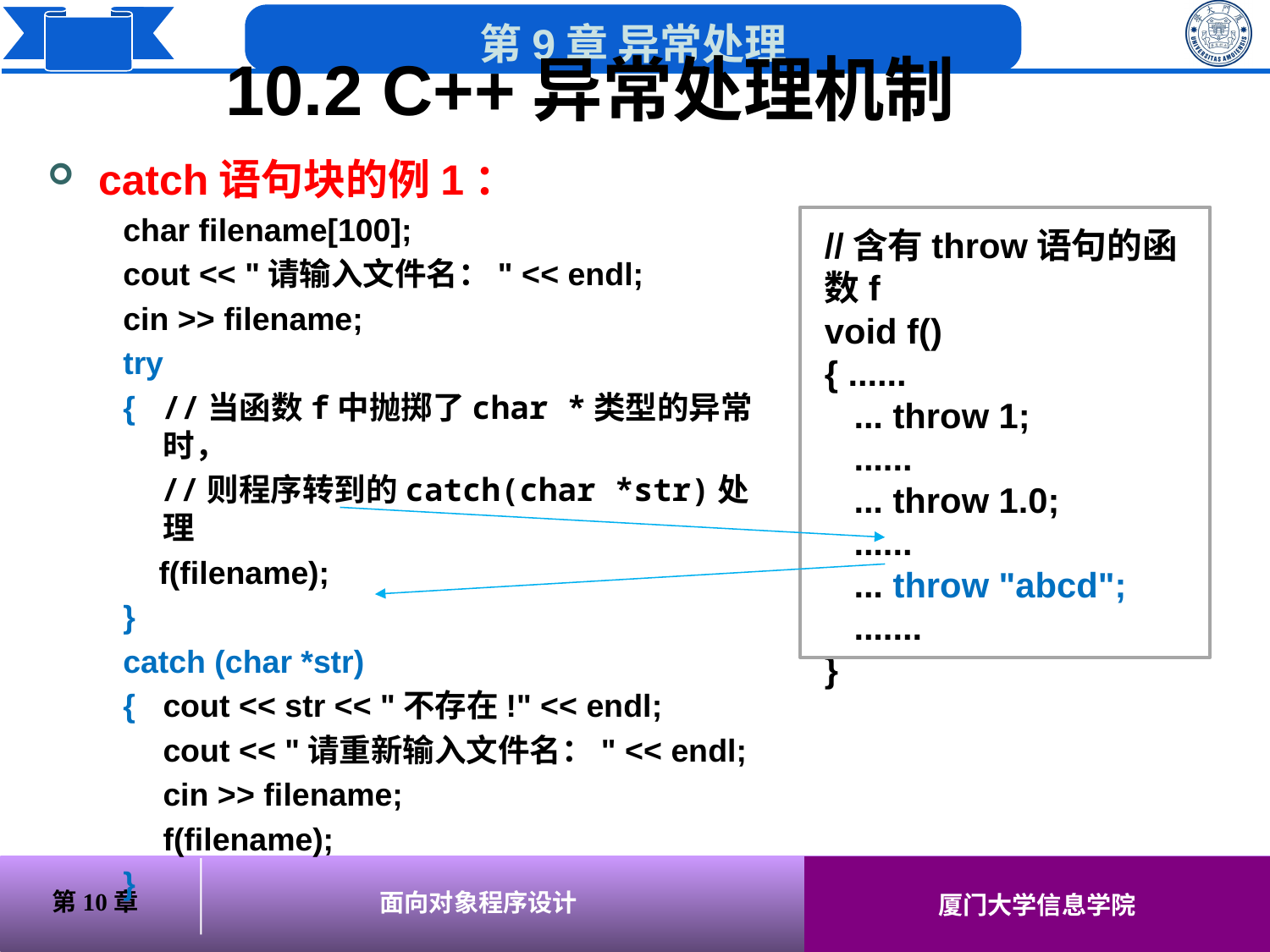

10.2 C++异常处理机制
# catch语句块的例1：
char filename[100];
cout << "请输入文件名：" << endl;
cin >> filename;
try
{   //当函数f中抛掷了char *类型的异常时，
  //则程序转到的catch(char *str)处理
    f(filename);
}
catch (char *str)
{	cout << str << "不存在!" << endl;
	cout << "请重新输入文件名：" << endl;
	cin >> filename;
	f(filename);
}

//含有throw语句的函数f
void f()
{ ......
   ... throw 1;
   ......
   ... throw 1.0;
   ......
   ... throw "abcd";
   .......
}
11